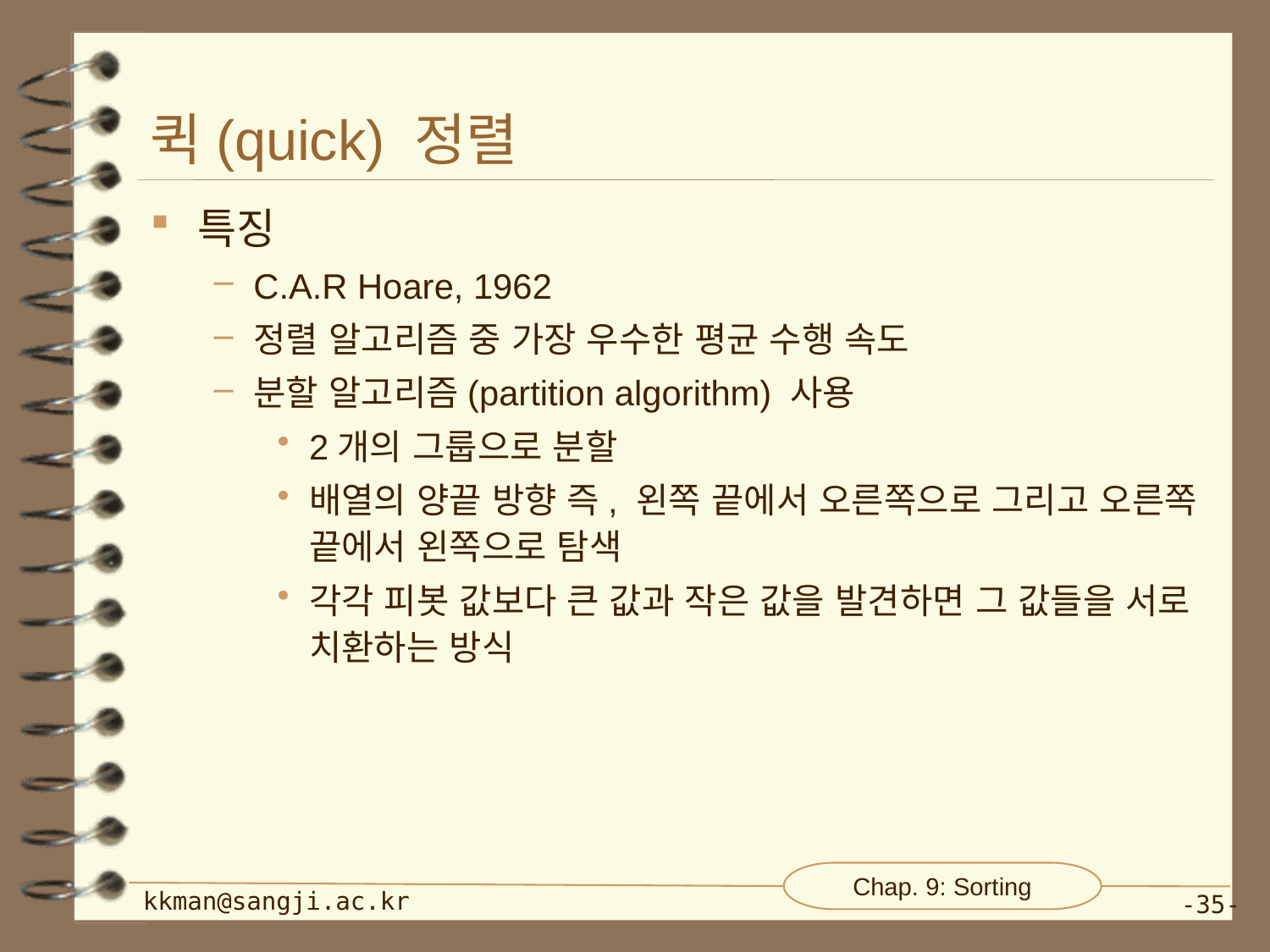

# 퀵(quick) 정렬
특징
C.A.R Hoare, 1962
정렬 알고리즘 중 가장 우수한 평균 수행 속도
분할 알고리즘(partition algorithm) 사용
2개의 그룹으로 분할
배열의 양끝 방향 즉, 왼쪽 끝에서 오른쪽으로 그리고 오른쪽 끝에서 왼쪽으로 탐색
각각 피봇 값보다 큰 값과 작은 값을 발견하면 그 값들을 서로 치환하는 방식